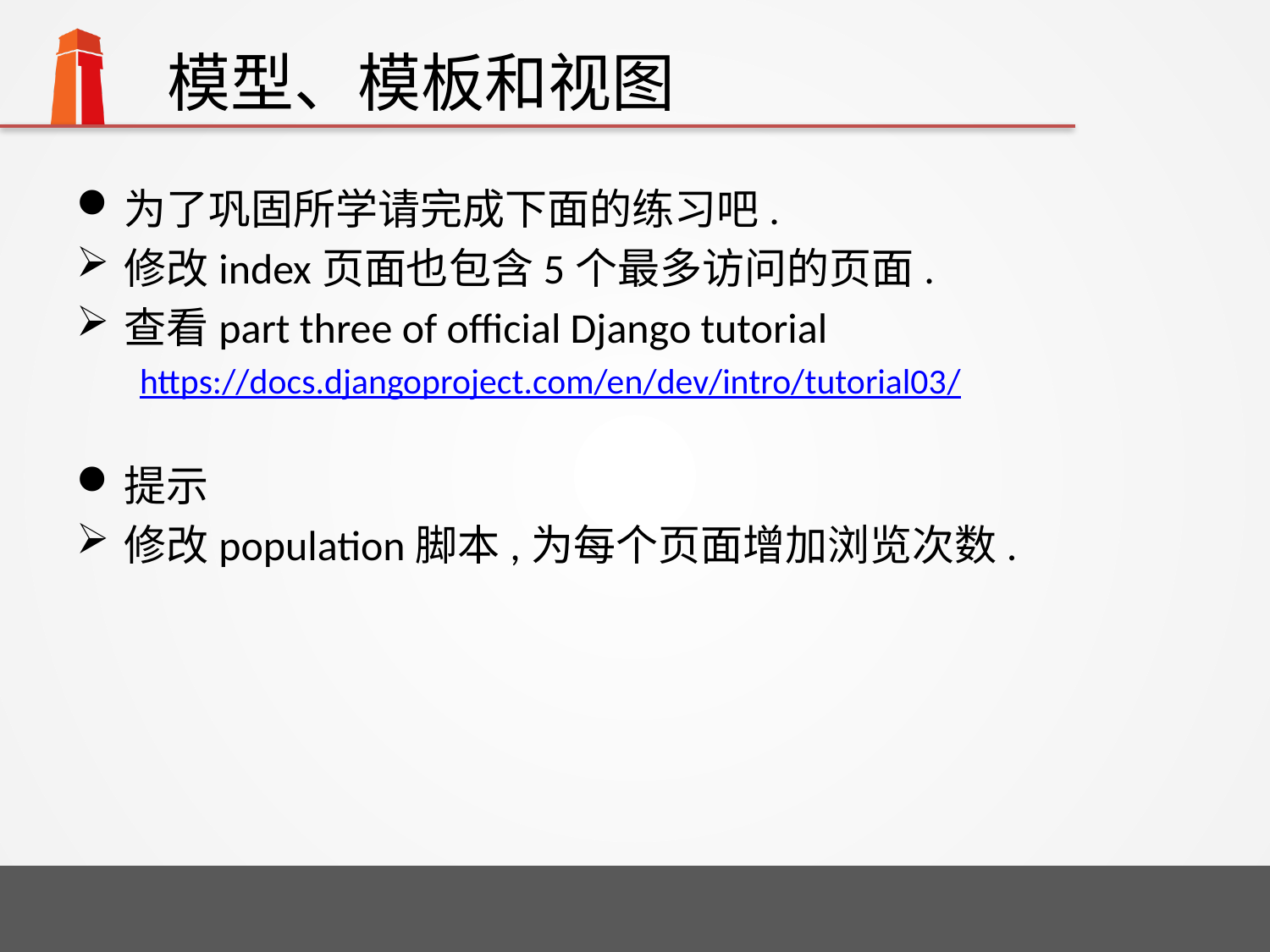

# 模型、模板和视图
为了巩固所学请完成下面的练习吧.
修改index页面也包含5个最多访问的页面.
查看part three of official Django tutorial
https://docs.djangoproject.com/en/dev/intro/tutorial03/

提示
修改population脚本,为每个页面增加浏览次数.